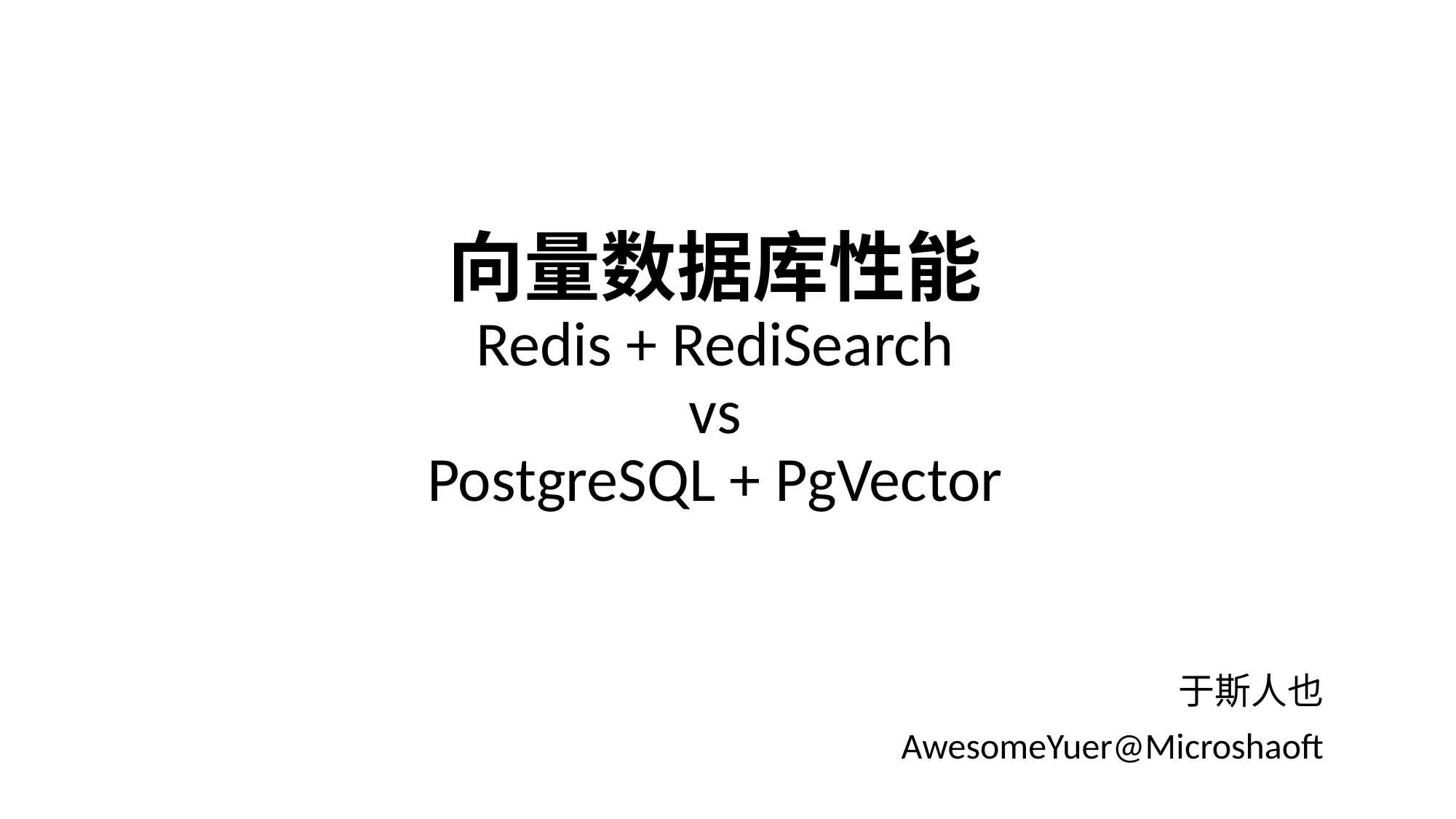

# 向量数据库性能 Redis + RediSearch vs PostgreSQL + PgVector
于斯人也
AwesomeYuer@Microshaoft